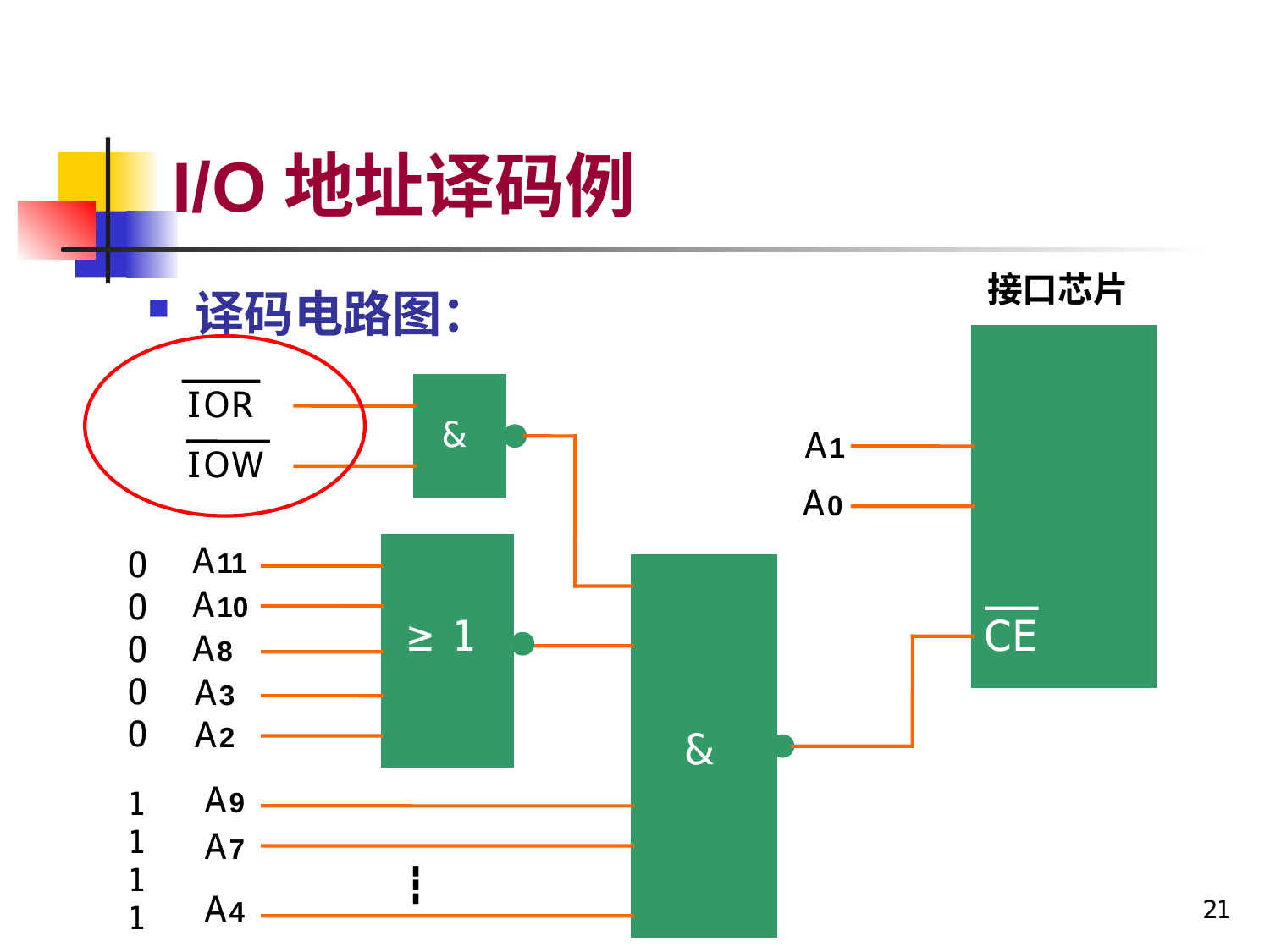

# I/O地址译码例
接口芯片
译码电路图：

IOR

&
A1

IOW

A0

A11
0
0
0
0
0

1
1
1
1

A10

≥ 1
CE

A8

A3

A2
&

A9

A7

┇
21
A4